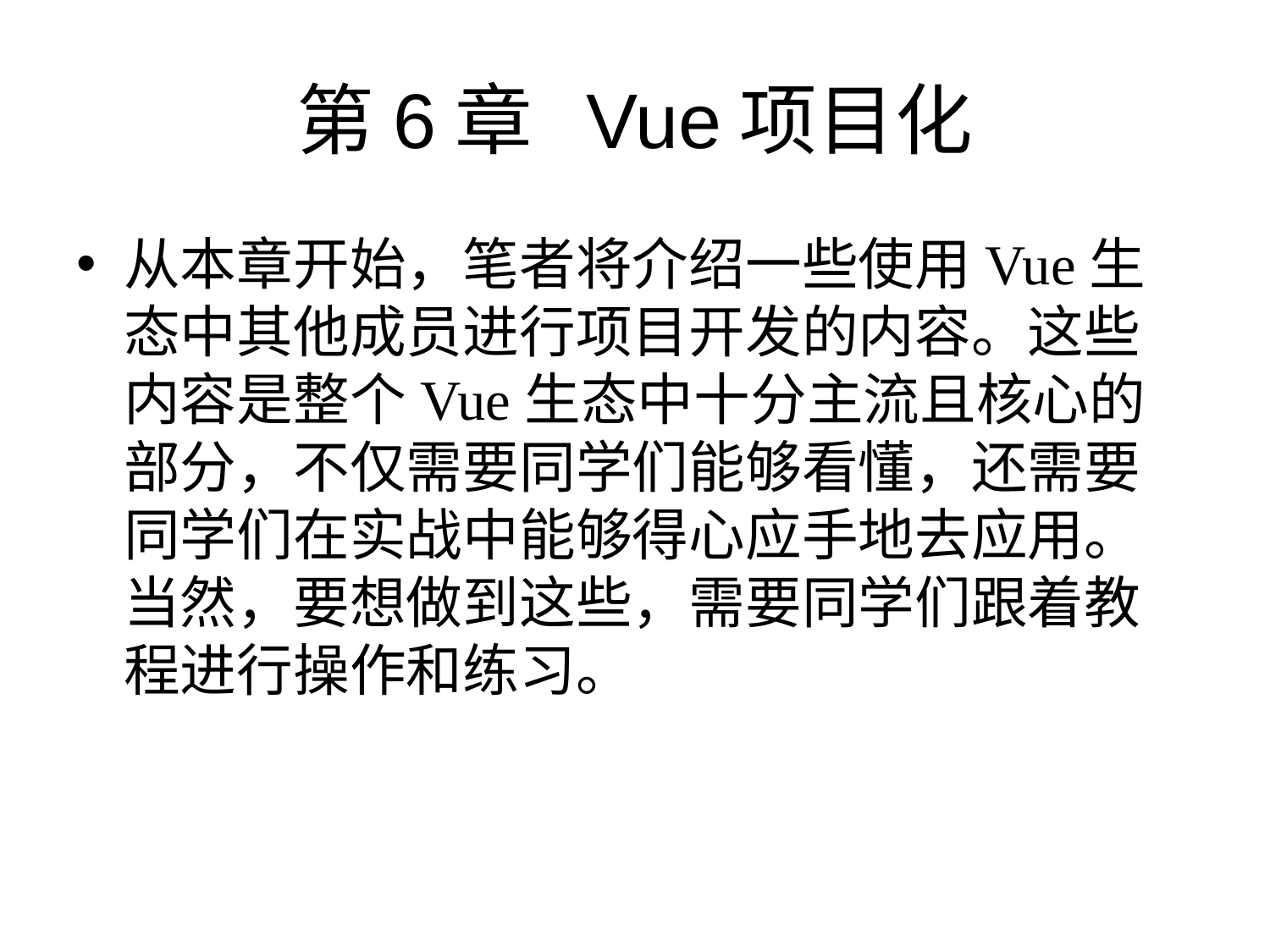

# 第6章  Vue项目化
从本章开始，笔者将介绍一些使用Vue生态中其他成员进行项目开发的内容。这些内容是整个Vue生态中十分主流且核心的部分，不仅需要同学们能够看懂，还需要同学们在实战中能够得心应手地去应用。当然，要想做到这些，需要同学们跟着教程进行操作和练习。